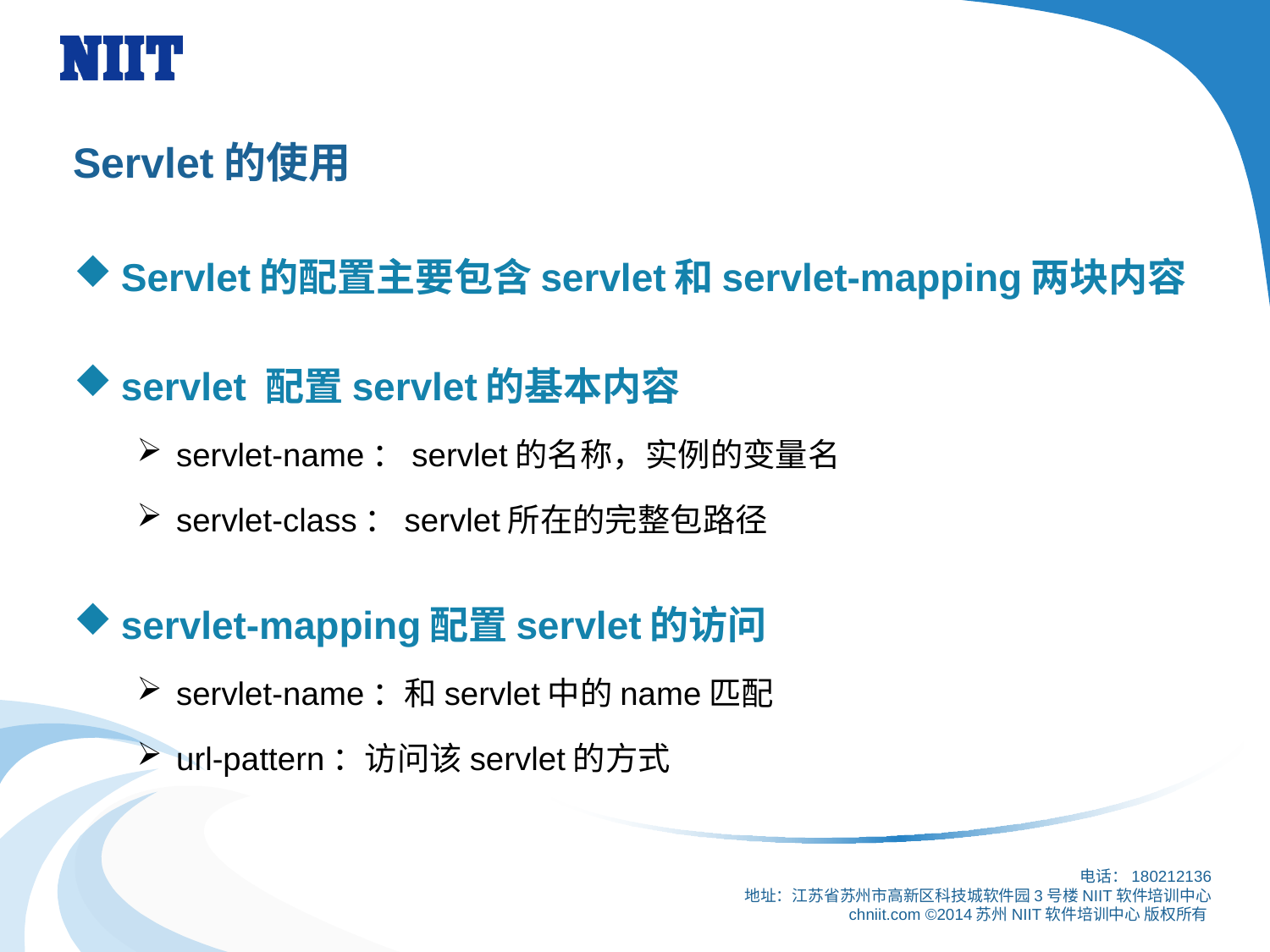

# Servlet的使用
Servlet的配置主要包含servlet和servlet-mapping两块内容

servlet 配置servlet的基本内容
servlet-name：servlet的名称，实例的变量名
servlet-class：servlet所在的完整包路径

servlet-mapping配置servlet的访问
servlet-name：和servlet中的name匹配
url-pattern：访问该servlet的方式